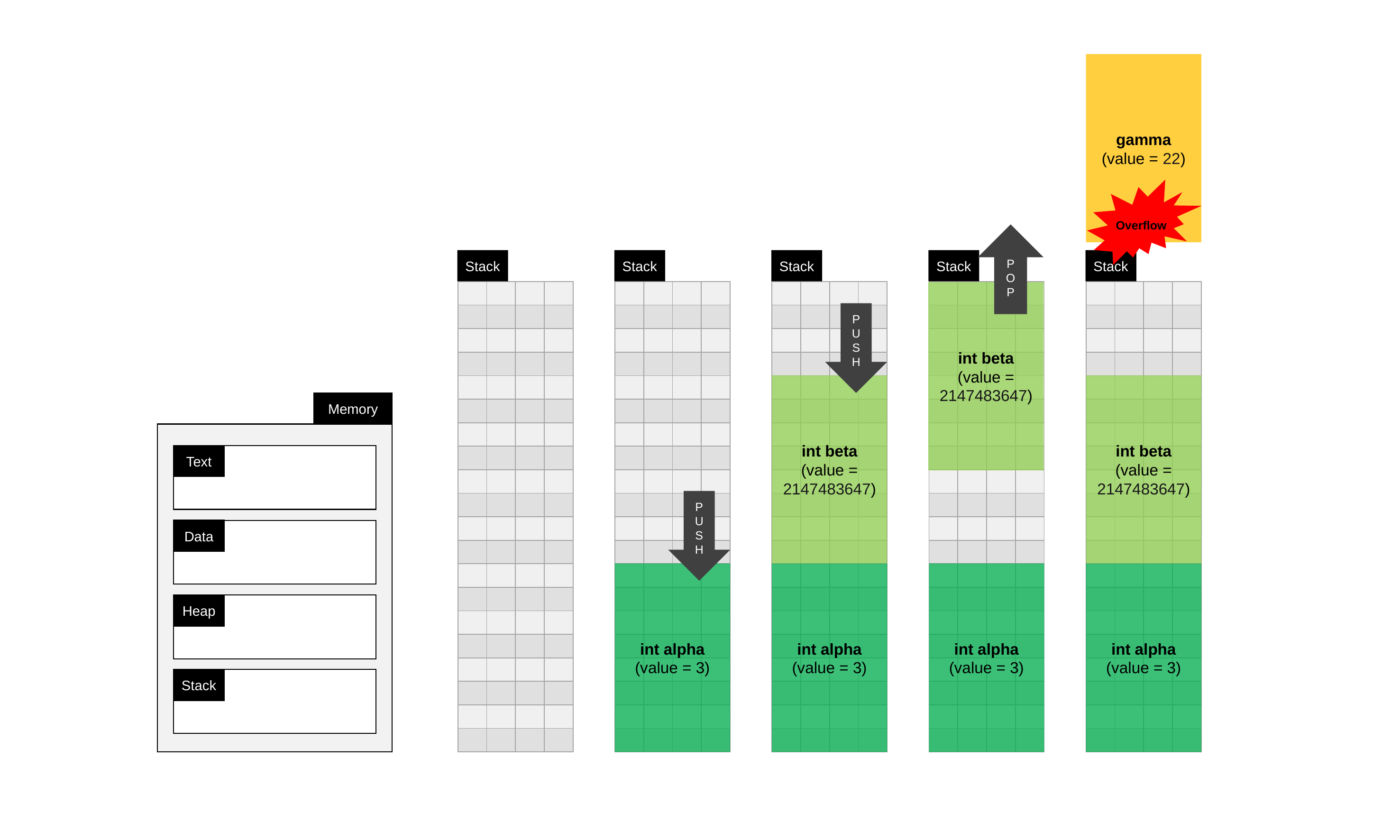

gamma
(value = 22)

Overflow
P
O
P
Stack
Stack
Stack
Stack
Stack
|  |  |  |  |
| --- | --- | --- | --- |
|  |  |  |  |
|  |  |  |  |
|  |  |  |  |
|  |  |  |  |
|  |  |  |  |
|  |  |  |  |
|  |  |  |  |
|  |  |  |  |
|  |  |  |  |
|  |  |  |  |
|  |  |  |  |
|  |  |  |  |
|  |  |  |  |
|  |  |  |  |
|  |  |  |  |
|  |  |  |  |
|  |  |  |  |
|  |  |  |  |
|  |  |  |  |
|  |  |  |  |
| --- | --- | --- | --- |
|  |  |  |  |
|  |  |  |  |
|  |  |  |  |
|  |  |  |  |
|  |  |  |  |
|  |  |  |  |
|  |  |  |  |
|  |  |  |  |
|  |  |  |  |
|  |  |  |  |
|  |  |  |  |
|  |  |  |  |
|  |  |  |  |
|  |  |  |  |
|  |  |  |  |
|  |  |  |  |
|  |  |  |  |
|  |  |  |  |
|  |  |  |  |
|  |  |  |  |
| --- | --- | --- | --- |
|  |  |  |  |
|  |  |  |  |
|  |  |  |  |
|  |  |  |  |
|  |  |  |  |
|  |  |  |  |
|  |  |  |  |
|  |  |  |  |
|  |  |  |  |
|  |  |  |  |
|  |  |  |  |
|  |  |  |  |
|  |  |  |  |
|  |  |  |  |
|  |  |  |  |
|  |  |  |  |
|  |  |  |  |
|  |  |  |  |
|  |  |  |  |
|  |  |  |  |
| --- | --- | --- | --- |
|  |  |  |  |
|  |  |  |  |
|  |  |  |  |
|  |  |  |  |
|  |  |  |  |
|  |  |  |  |
|  |  |  |  |
|  |  |  |  |
|  |  |  |  |
|  |  |  |  |
|  |  |  |  |
|  |  |  |  |
|  |  |  |  |
|  |  |  |  |
|  |  |  |  |
|  |  |  |  |
|  |  |  |  |
|  |  |  |  |
|  |  |  |  |
|  |  |  |  |
| --- | --- | --- | --- |
|  |  |  |  |
|  |  |  |  |
|  |  |  |  |
|  |  |  |  |
|  |  |  |  |
|  |  |  |  |
|  |  |  |  |
|  |  |  |  |
|  |  |  |  |
|  |  |  |  |
|  |  |  |  |
|  |  |  |  |
|  |  |  |  |
|  |  |  |  |
|  |  |  |  |
|  |  |  |  |
|  |  |  |  |
|  |  |  |  |
|  |  |  |  |
int beta
(value = 2147483647)
P
U
S
H
int beta
(value = 2147483647)
int beta
(value = 2147483647)
Memory

메모리
Text
P
U
S
H
메모리
Data
int alpha
(value = 3)
int alpha
(value = 3)
int alpha
(value = 3)
int alpha
(value = 3)
메모리
Heap

Stack